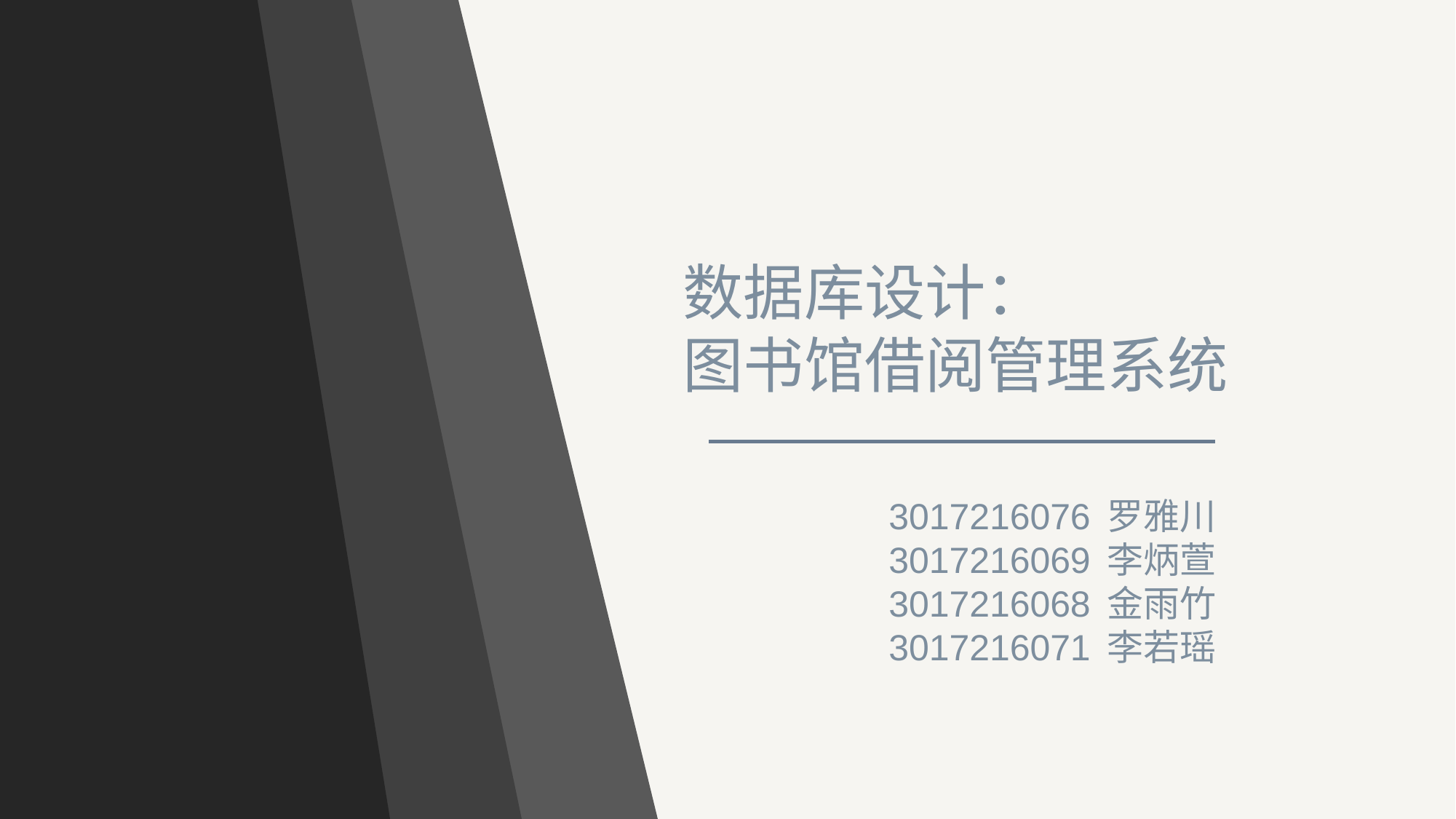

数据库设计：
图书馆借阅管理系统
3017216076	罗雅川
3017216069	李炳萱
3017216068	金雨竹
3017216071	李若瑶